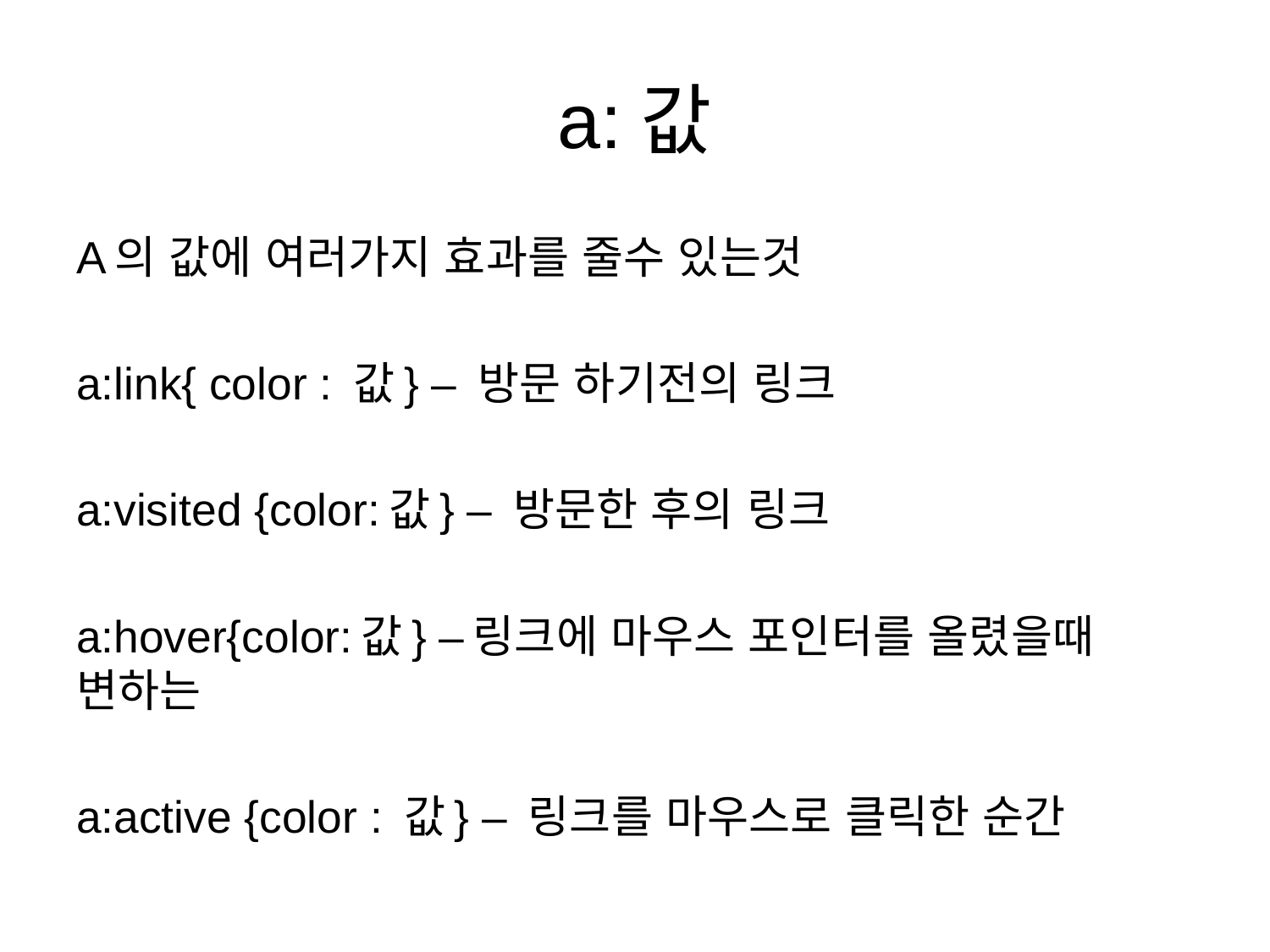

# a:값
A의 값에 여러가지 효과를 줄수 있는것

a:link{ color : 값} – 방문 하기전의 링크

a:visited {color:값} – 방문한 후의 링크

a:hover{color:값} –링크에 마우스 포인터를 올렸을때 변하는

a:active {color : 값} – 링크를 마우스로 클릭한 순간